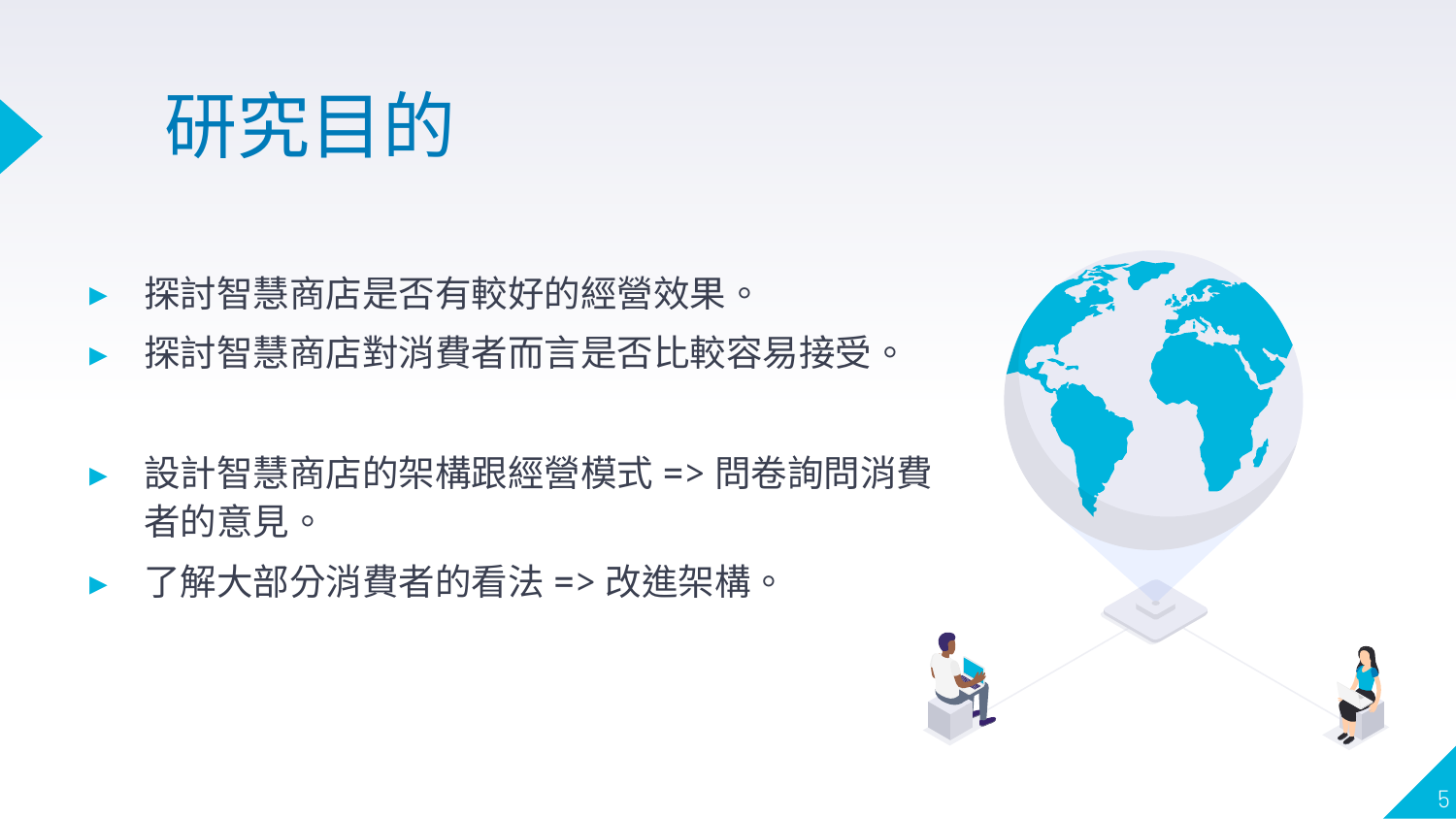

# 研究目的

探討智慧商店是否有較好的經營效果。
探討智慧商店對消費者而言是否比較容易接受。

設計智慧商店的架構跟經營模式=>問卷詢問消費者的意見。
了解大部分消費者的看法=>改進架構。
5